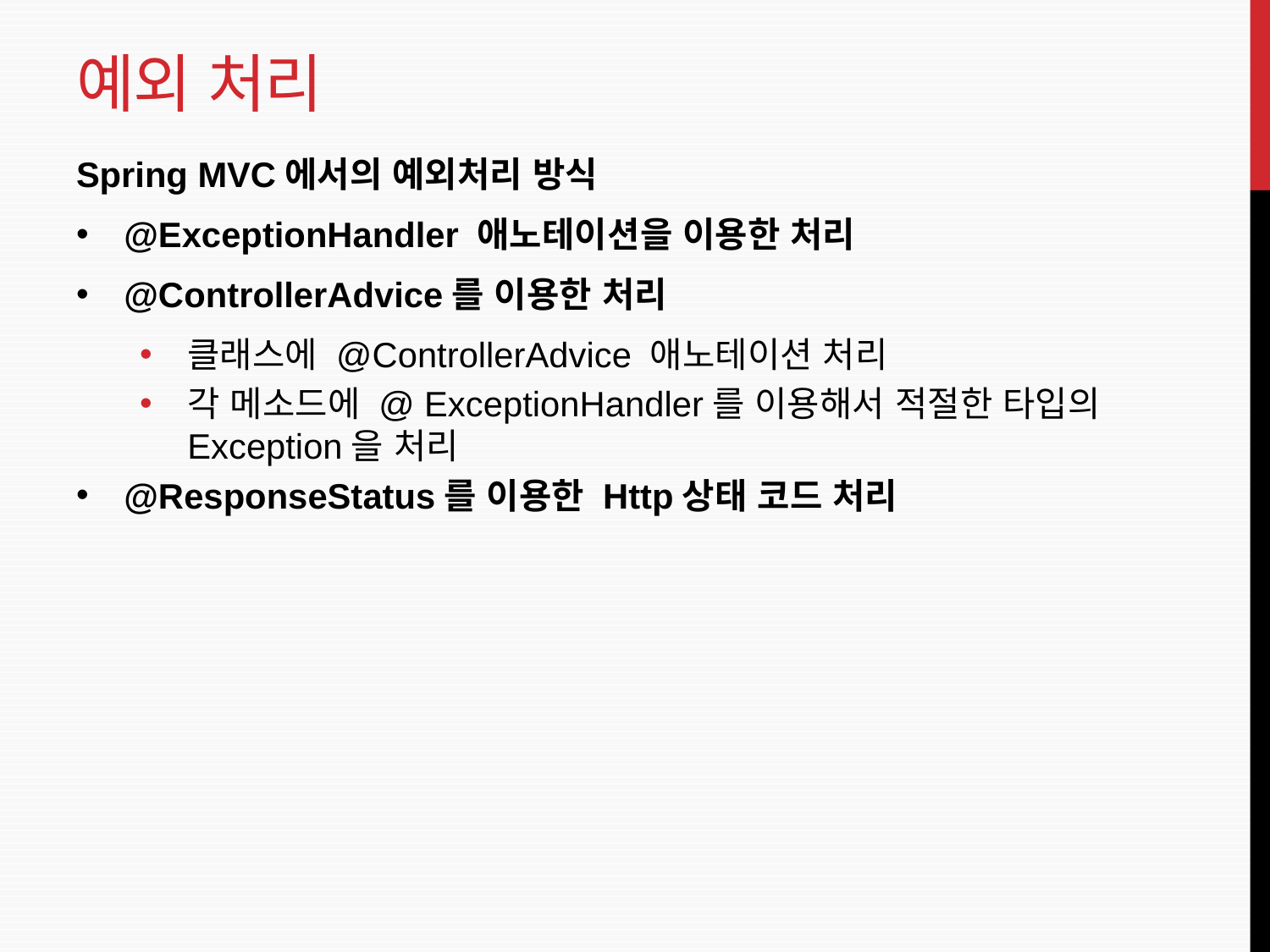

# 예외 처리
Spring MVC에서의 예외처리 방식
@ExceptionHandler 애노테이션을 이용한 처리
@ControllerAdvice를 이용한 처리
클래스에 @ControllerAdvice 애노테이션 처리
각 메소드에 @ ExceptionHandler를 이용해서 적절한 타입의 Exception을 처리
@ResponseStatus를 이용한 Http상태 코드 처리